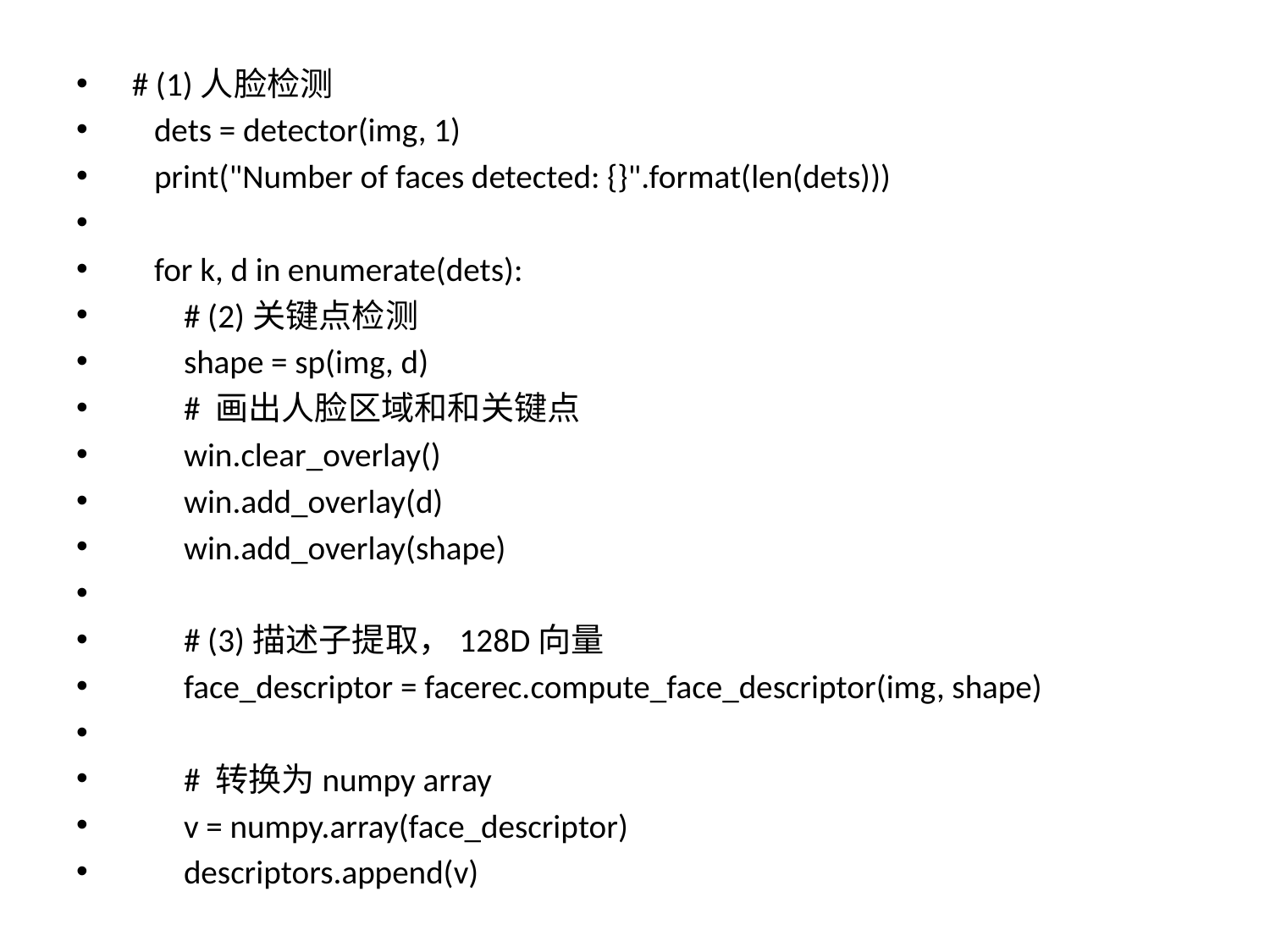

# (1)人脸检测
    dets = detector(img, 1)
    print("Number of faces detected: {}".format(len(dets)))

    for k, d in enumerate(dets):
        # (2)关键点检测
        shape = sp(img, d)
        # 画出人脸区域和和关键点
        win.clear_overlay()
        win.add_overlay(d)
        win.add_overlay(shape)

        # (3)描述子提取，128D向量
        face_descriptor = facerec.compute_face_descriptor(img, shape)

        # 转换为numpy array
        v = numpy.array(face_descriptor)
        descriptors.append(v)